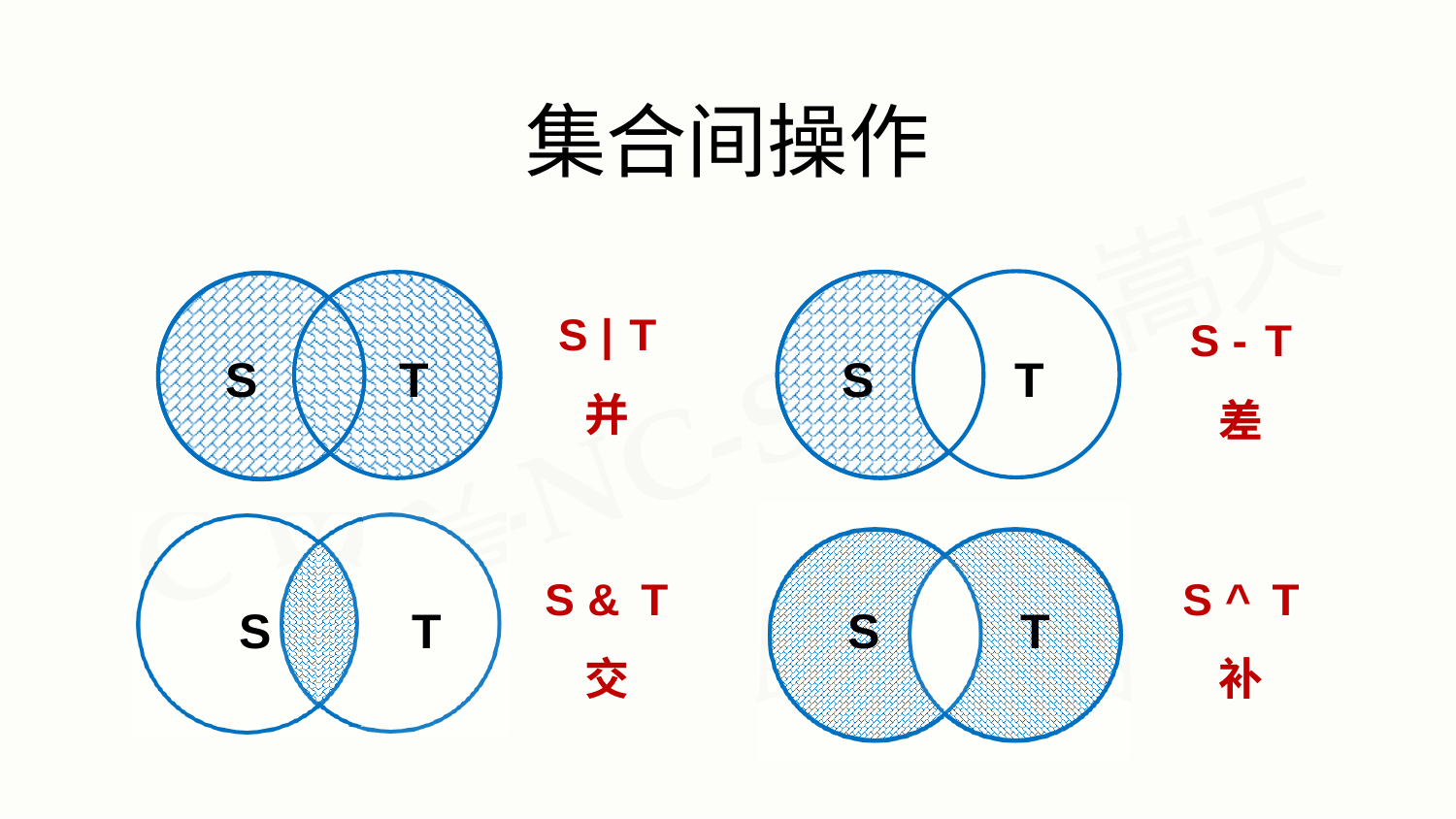

# 集合间操作

S | T
并
S - T
差
S
T
S
T

S & T
交
S ^ T
补
S
T
S
T